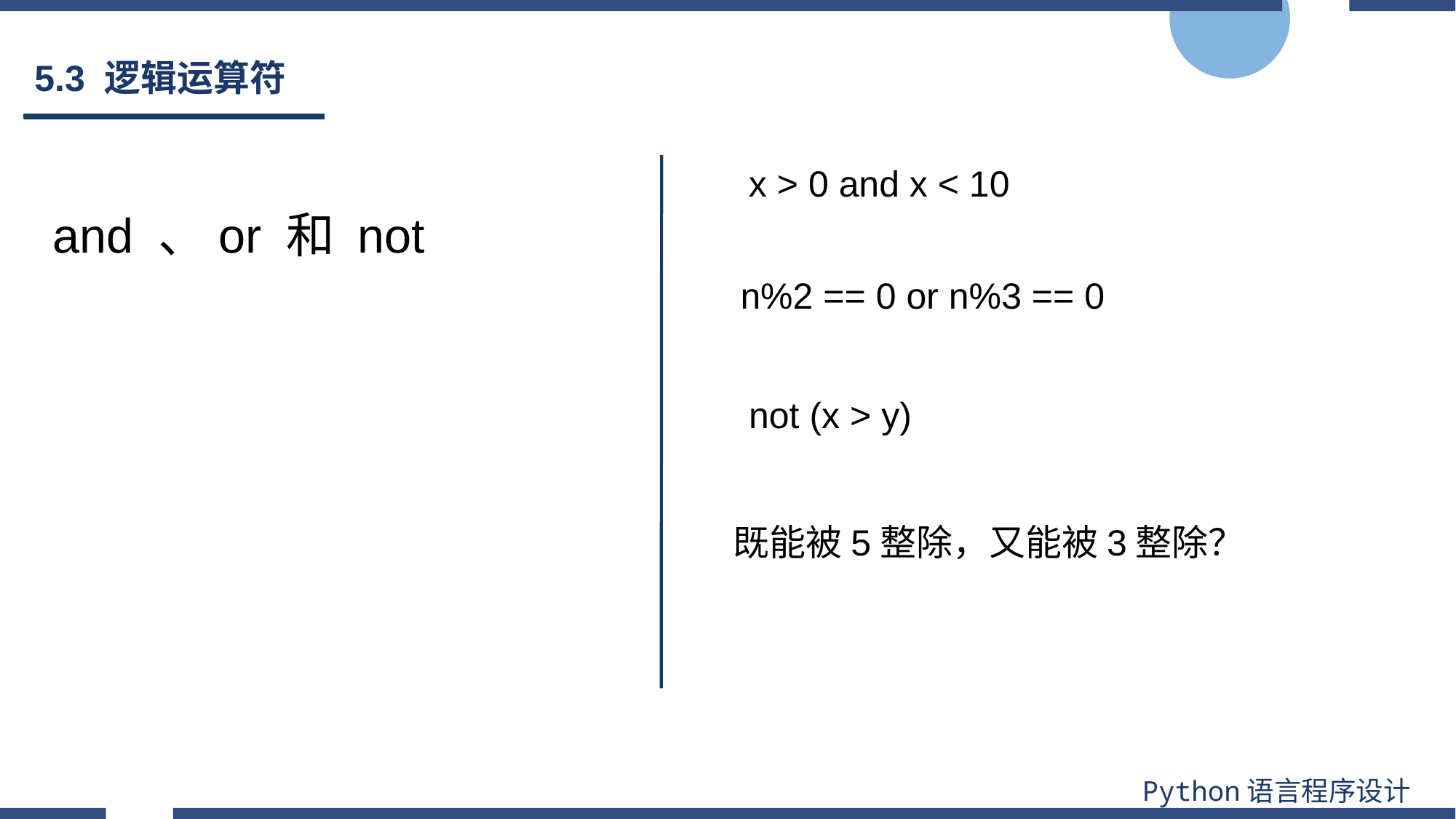

# 5.3 逻辑运算符
x > 0 and x < 10
and 、or 和 not
n%2 == 0 or n%3 == 0
not (x > y)
既能被5整除，又能被3整除？